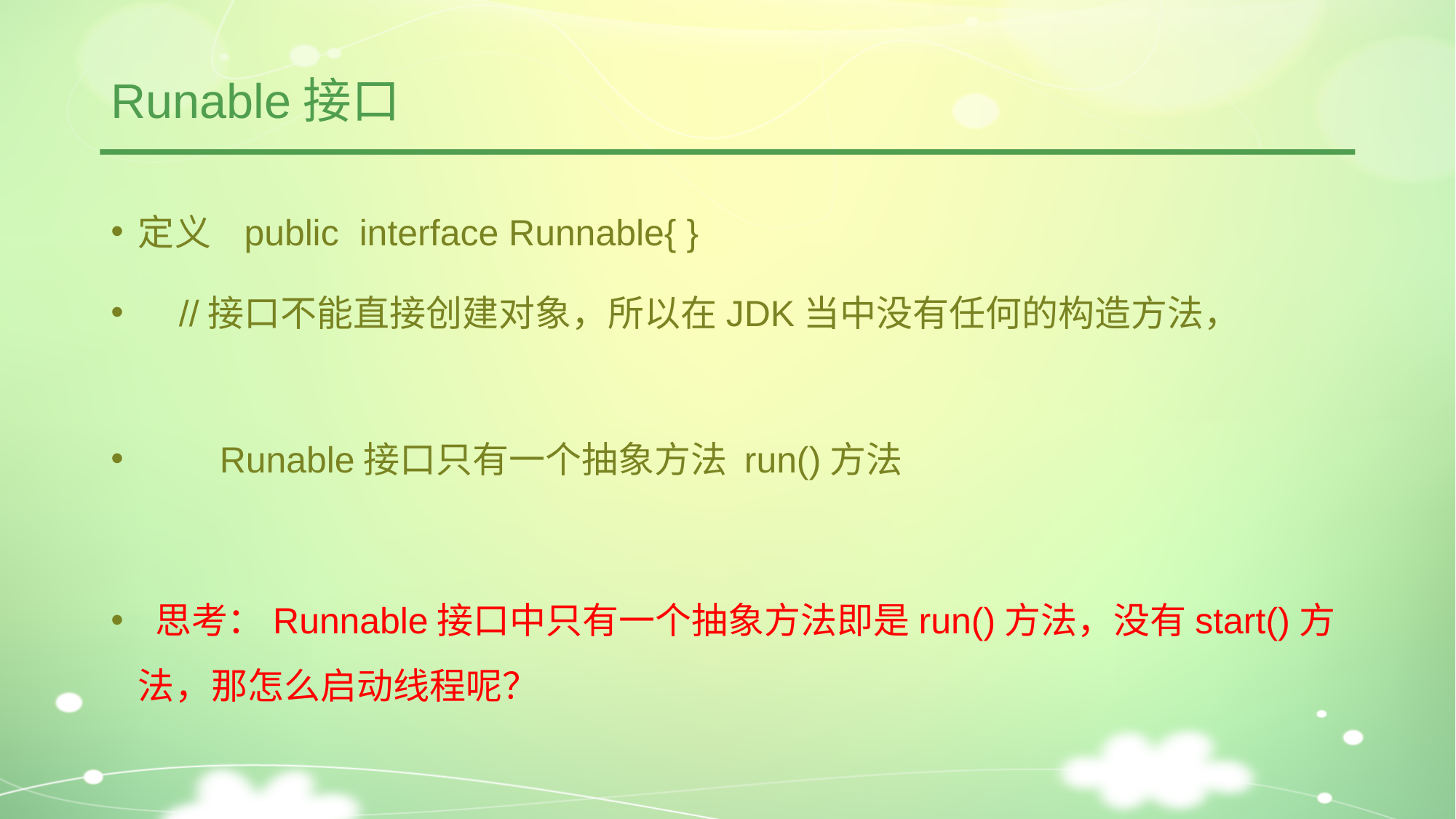

Runable接口

定义   public  interface Runnable{ }
    //接口不能直接创建对象，所以在JDK当中没有任何的构造方法，
        Runable接口只有一个抽象方法 run()方法

 思考：Runnable接口中只有一个抽象方法即是run()方法，没有start()方法，那怎么启动线程呢？